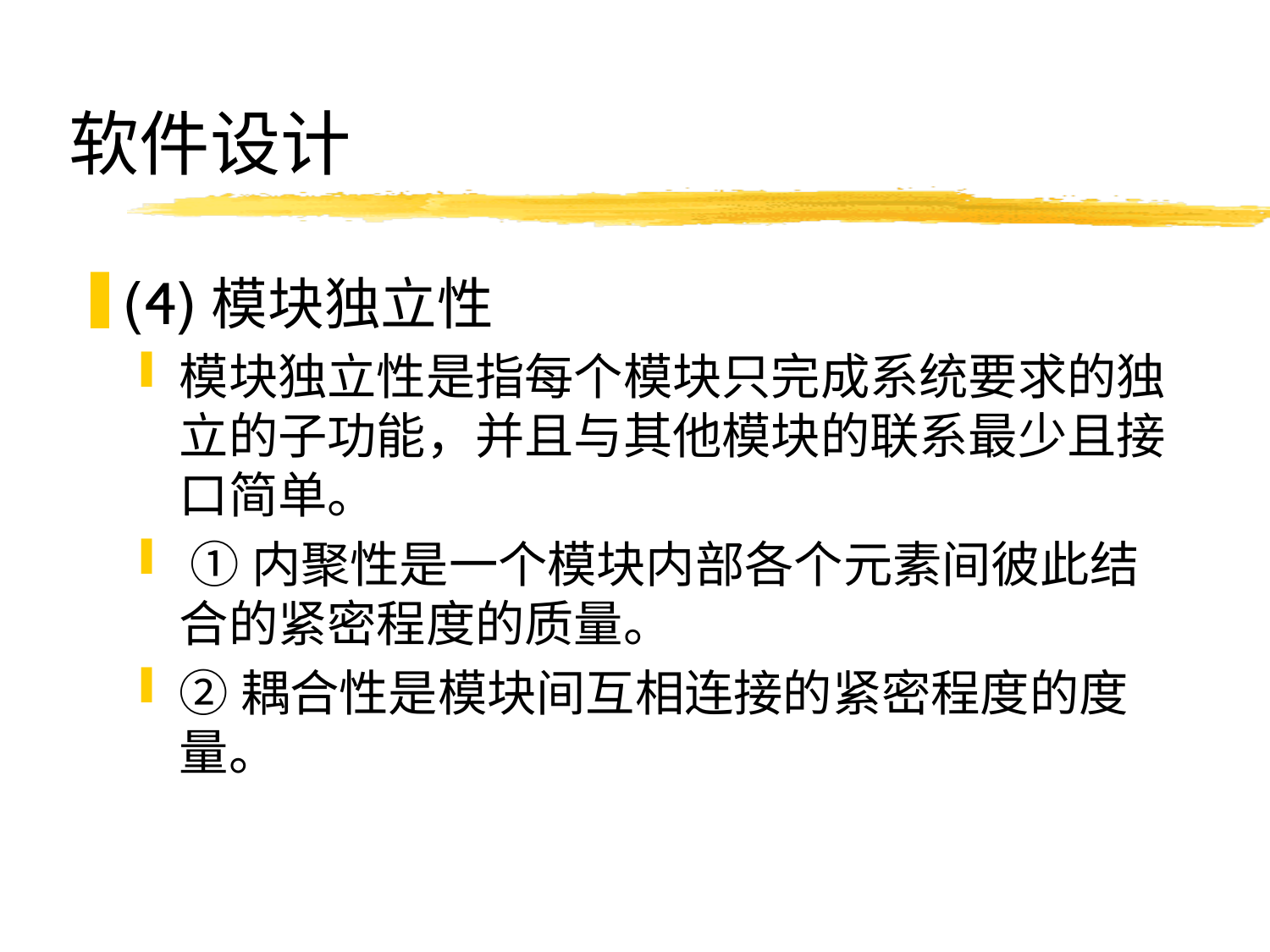

# 软件设计
(4)模块独立性
模块独立性是指每个模块只完成系统要求的独立的子功能，并且与其他模块的联系最少且接口简单。
 ①内聚性是一个模块内部各个元素间彼此结合的紧密程度的质量。
②耦合性是模块间互相连接的紧密程度的度量。